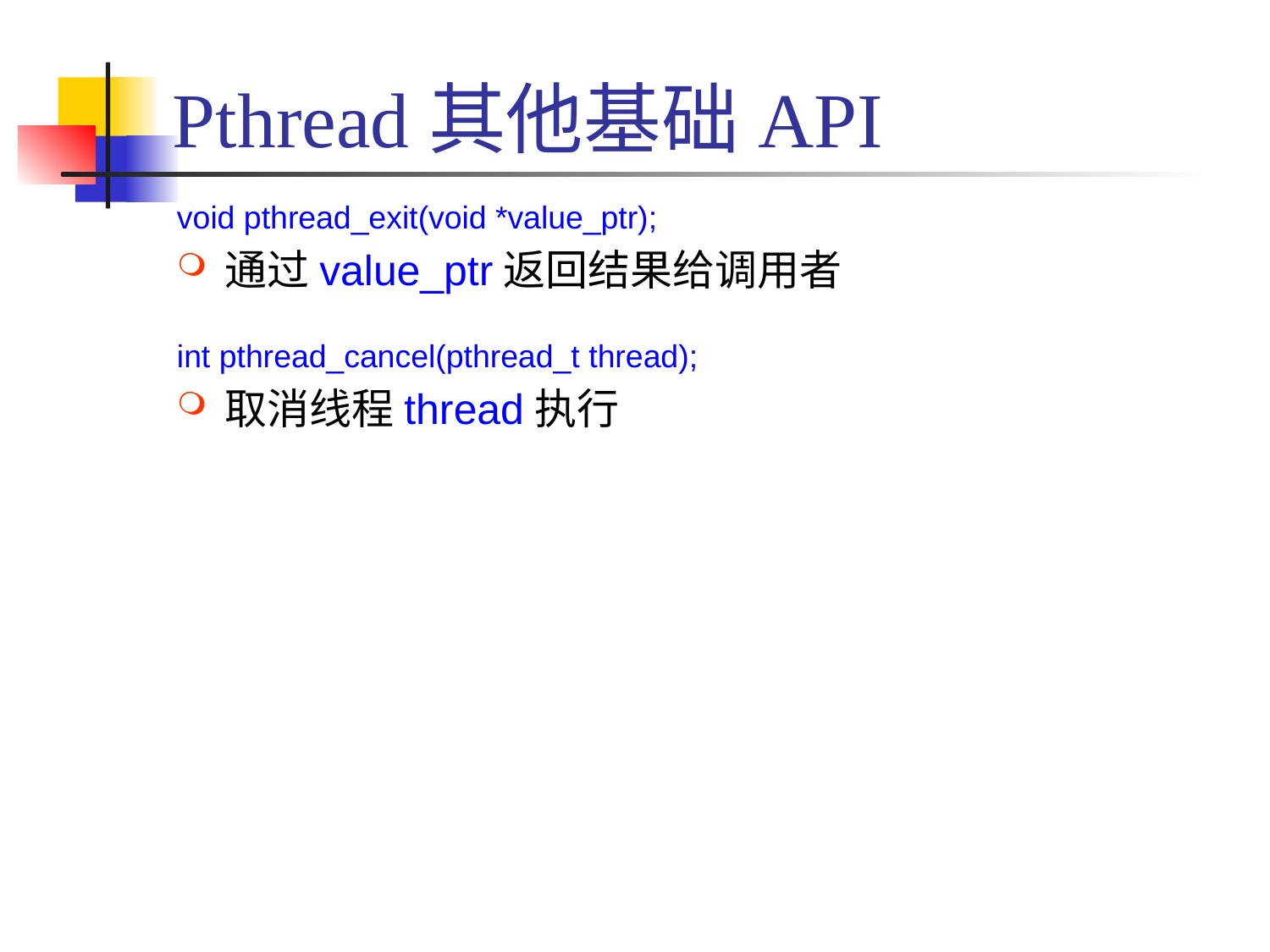

# Pthread其他基础API
void pthread_exit(void *value_ptr);
通过value_ptr返回结果给调用者

int pthread_cancel(pthread_t thread);
取消线程thread执行